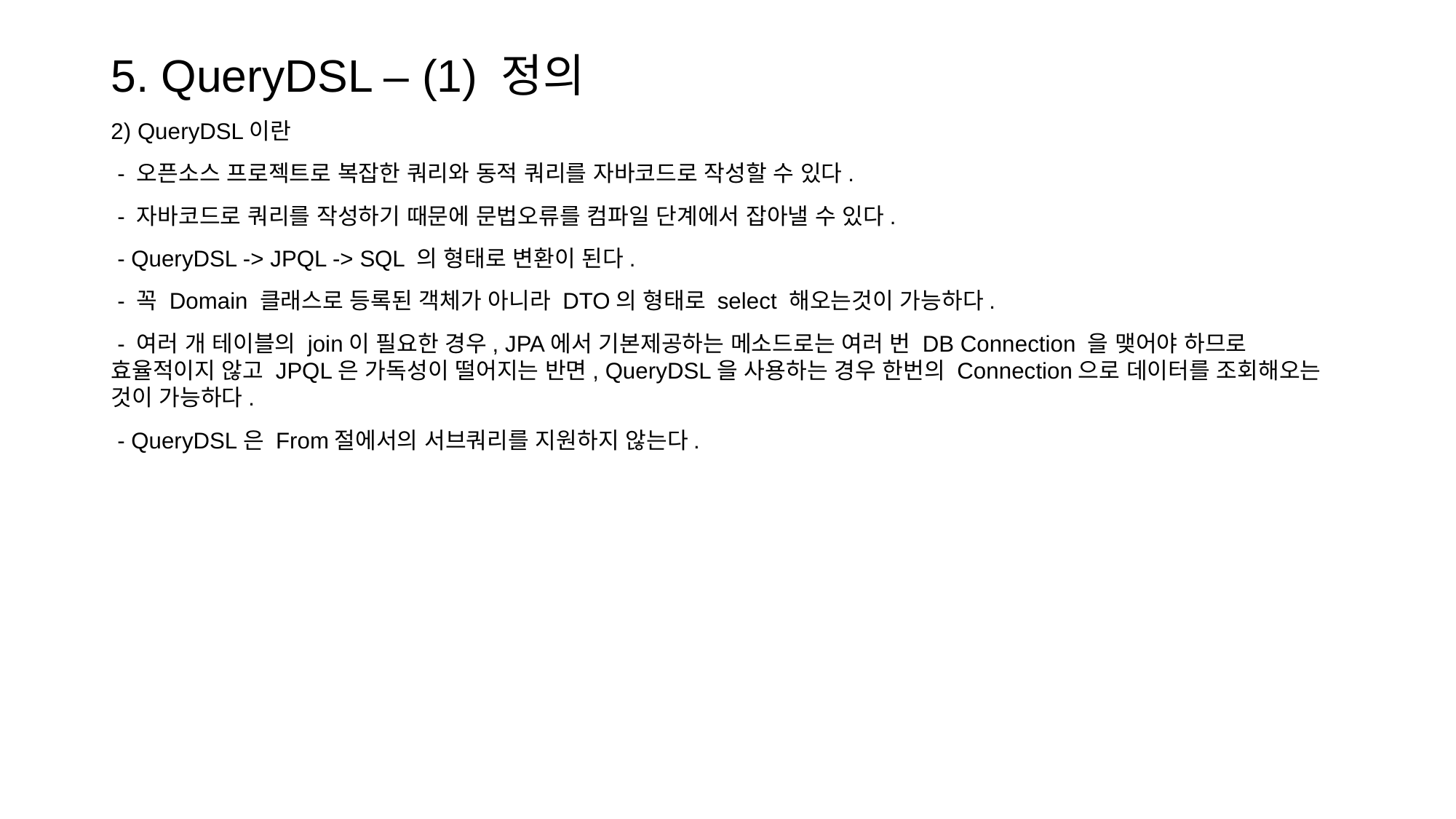

# 5. QueryDSL – (1) 정의
2) QueryDSL이란
 - 오픈소스 프로젝트로 복잡한 쿼리와 동적 쿼리를 자바코드로 작성할 수 있다.
 - 자바코드로 쿼리를 작성하기 때문에 문법오류를 컴파일 단계에서 잡아낼 수 있다.
 - QueryDSL -> JPQL -> SQL 의 형태로 변환이 된다.
 - 꼭 Domain 클래스로 등록된 객체가 아니라 DTO의 형태로 select 해오는것이 가능하다.
 - 여러 개 테이블의 join이 필요한 경우, JPA에서 기본제공하는 메소드로는 여러 번 DB Connection 을 맺어야 하므로 효율적이지 않고 JPQL은 가독성이 떨어지는 반면, QueryDSL을 사용하는 경우 한번의 Connection으로 데이터를 조회해오는 것이 가능하다.
 - QueryDSL은 From절에서의 서브쿼리를 지원하지 않는다.